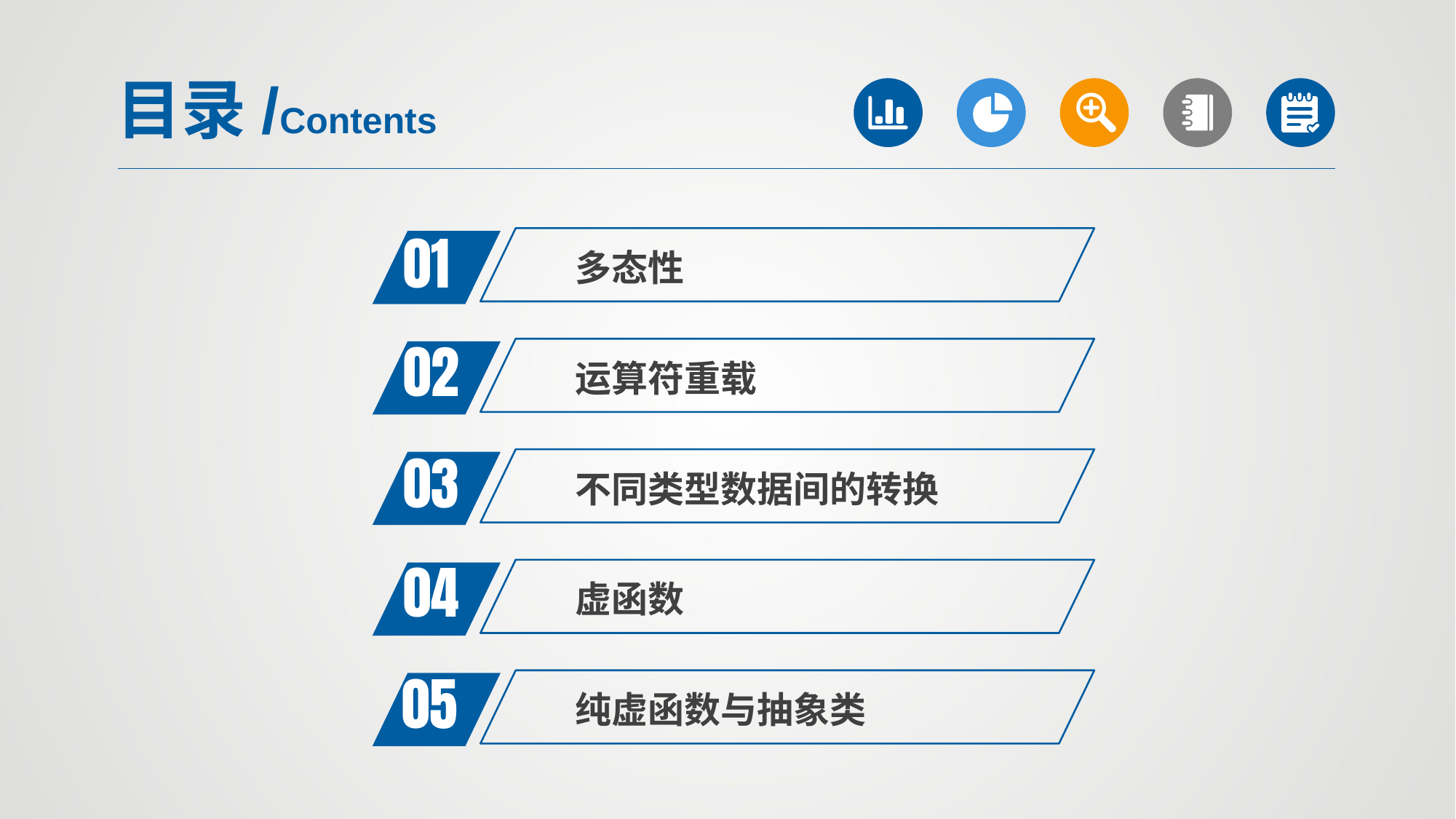

目录/Contents

01

多态性
02

运算符重载
03

不同类型数据间的转换
04

虚函数
05

纯虚函数与抽象类